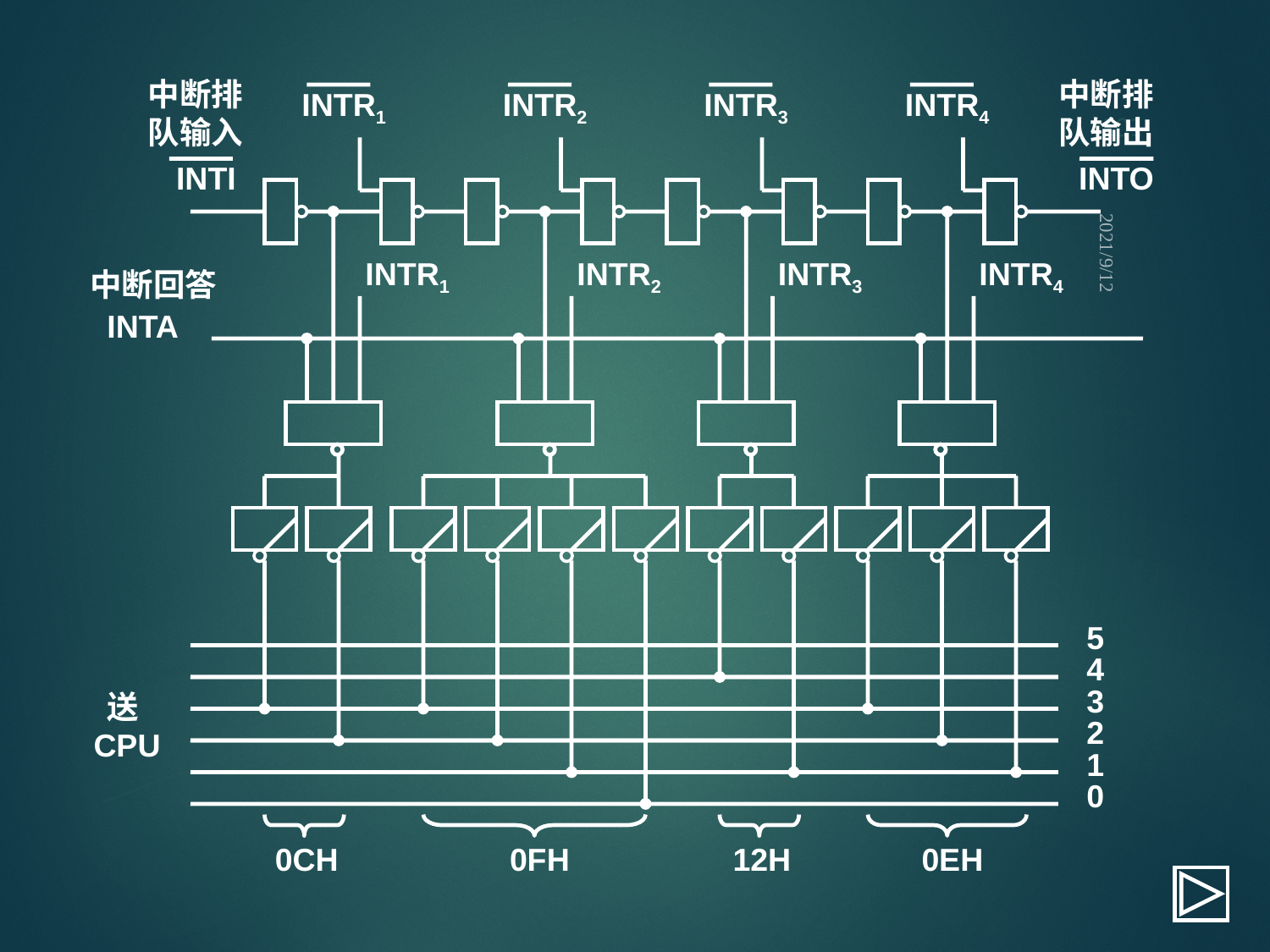

101
中断排队输入
中断排队输出
INTR1

INTR2

INTR3

INTR4

INTI

INTO

2021/9/12
INTR1
INTR2
INTR3
INTR4
中断回答

INTA

5

4
3
送CPU
2

1

0

0CH
0FH
12H
0EH